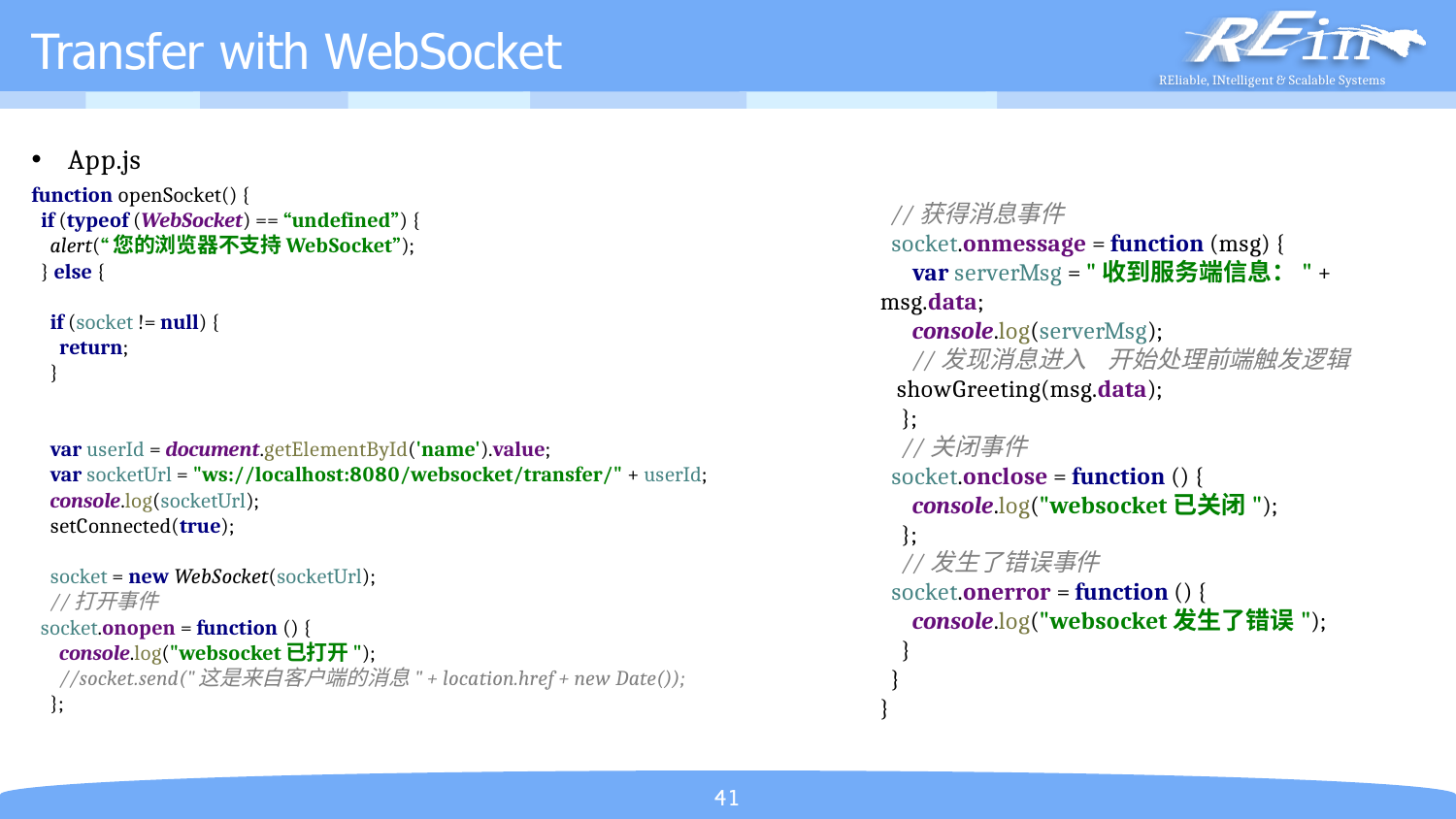

# Transfer with WebSocket
App.js
function openSocket() {
  if (typeof (WebSocket) == “undefined”) {
    alert(“您的浏览器不支持WebSocket”);
  } else {
    if (socket != null) {
      return;
    }
    var userId = document.getElementById('name').value;
    var socketUrl = "ws://localhost:8080/websocket/transfer/" + userId;
    console.log(socketUrl);
    setConnected(true);
    socket = new WebSocket(socketUrl);
    //打开事件
 socket.onopen = function () {
      console.log("websocket已打开");
      //socket.send("这是来自客户端的消息" + location.href + new Date());
    };
  //获得消息事件
 socket.onmessage = function (msg) {
      var serverMsg = "收到服务端信息：" + msg.data;
      console.log(serverMsg);
      //发现消息进入    开始处理前端触发逻辑
  showGreeting(msg.data);
    };
    //关闭事件
 socket.onclose = function () {
      console.log("websocket已关闭");
    };
    //发生了错误事件
 socket.onerror = function () {
      console.log("websocket发生了错误");
    }
  }
}
41